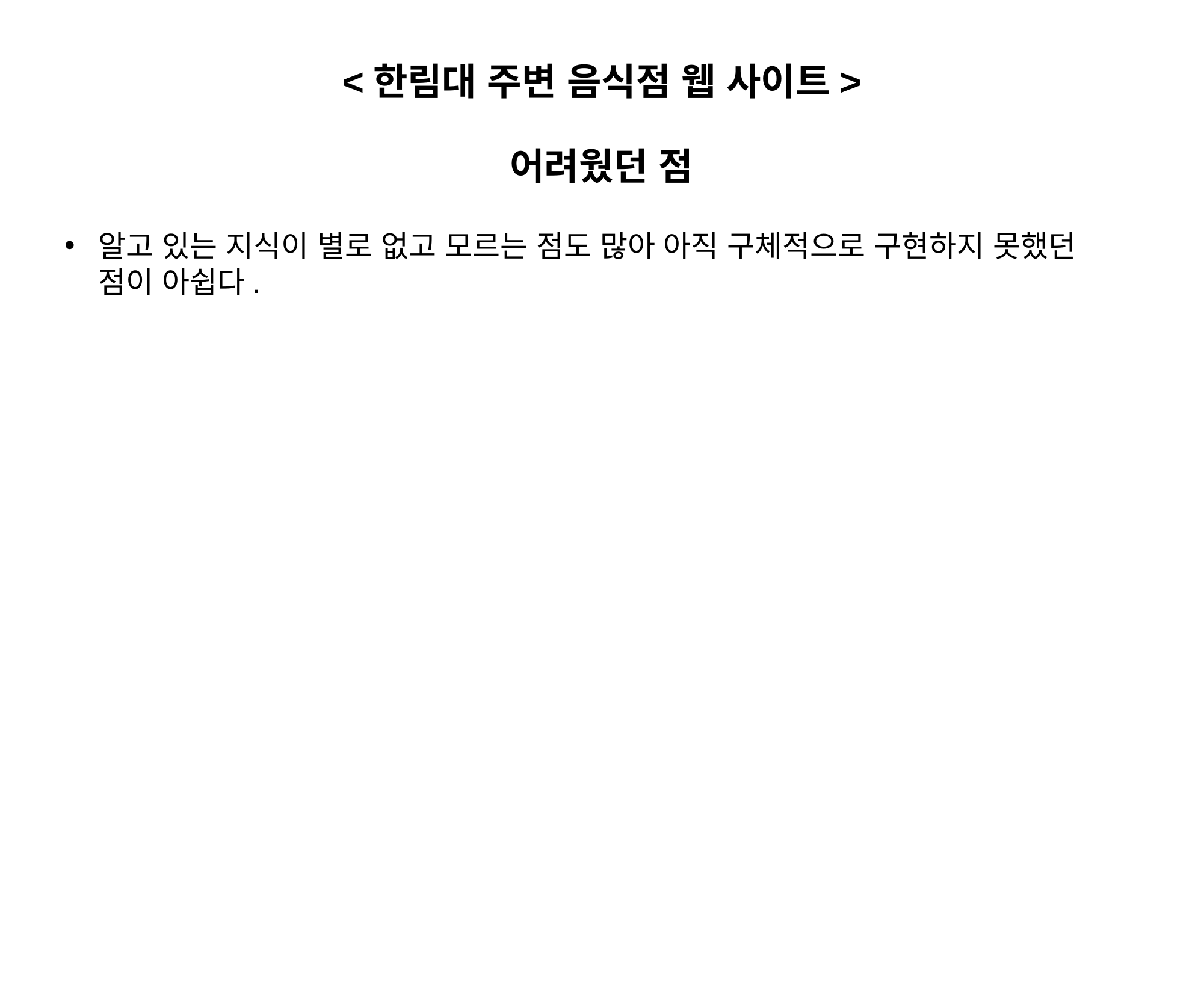

<한림대 주변 음식점 웹 사이트>
어려웠던 점
알고 있는 지식이 별로 없고 모르는 점도 많아 아직 구체적으로 구현하지 못했던 점이 아쉽다.